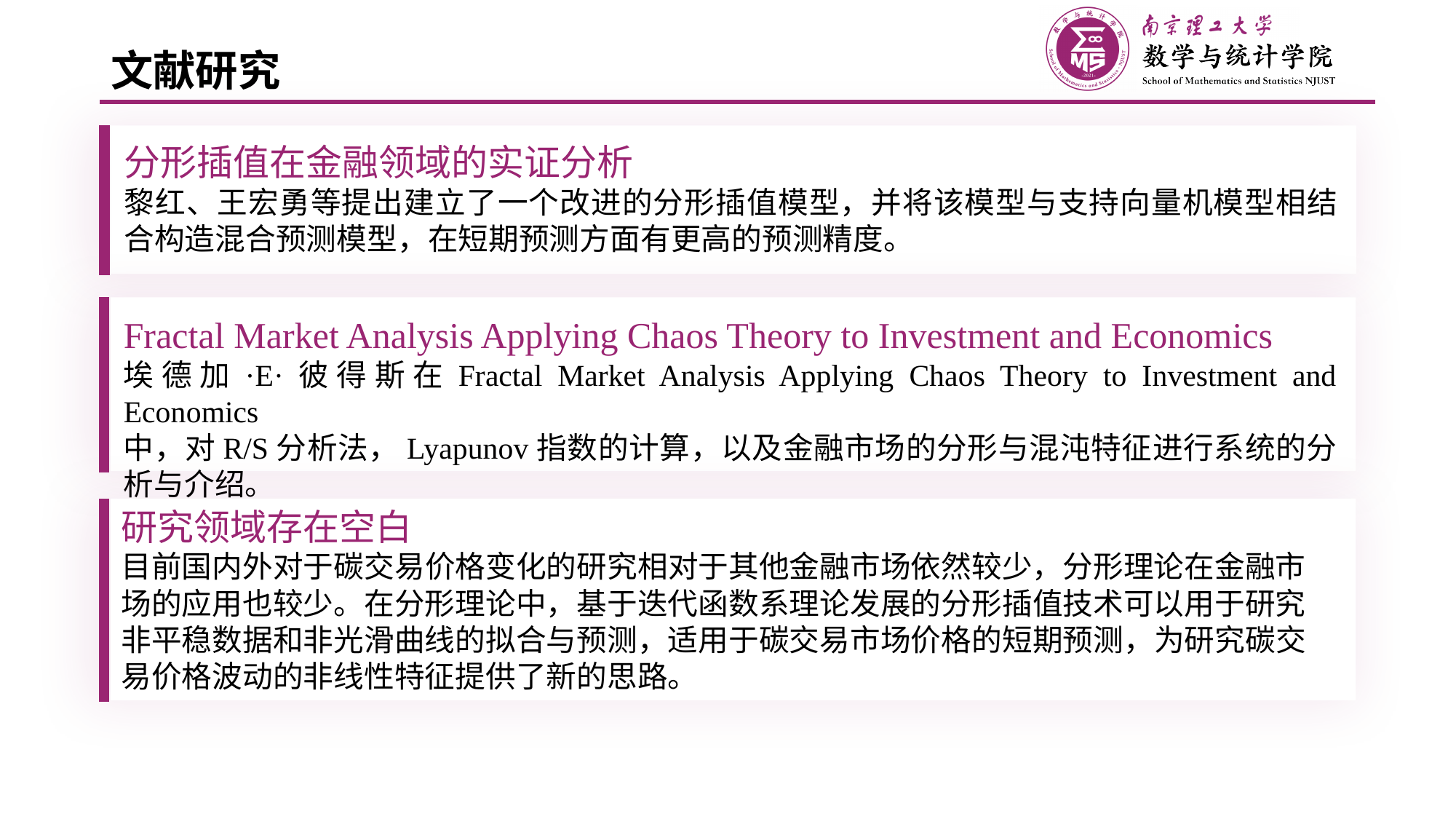

# 文献研究

分形插值在金融领域的实证分析
黎红、王宏勇等提出建立了一个改进的分形插值模型，并将该模型与支持向量机模型相结合构造混合预测模型，在短期预测方面有更高的预测精度。

Fractal Market Analysis Applying Chaos Theory to Investment and Economics
埃德加·E·彼得斯在Fractal Market Analysis Applying Chaos Theory to Investment and Economics
中，对R/S分析法，Lyapunov指数的计算，以及金融市场的分形与混沌特征进行系统的分析与介绍。

研究领域存在空白
目前国内外对于碳交易价格变化的研究相对于其他金融市场依然较少，分形理论在金融市场的应用也较少。在分形理论中，基于迭代函数系理论发展的分形插值技术可以用于研究非平稳数据和非光滑曲线的拟合与预测，适用于碳交易市场价格的短期预测，为研究碳交易价格波动的非线性特征提供了新的思路。